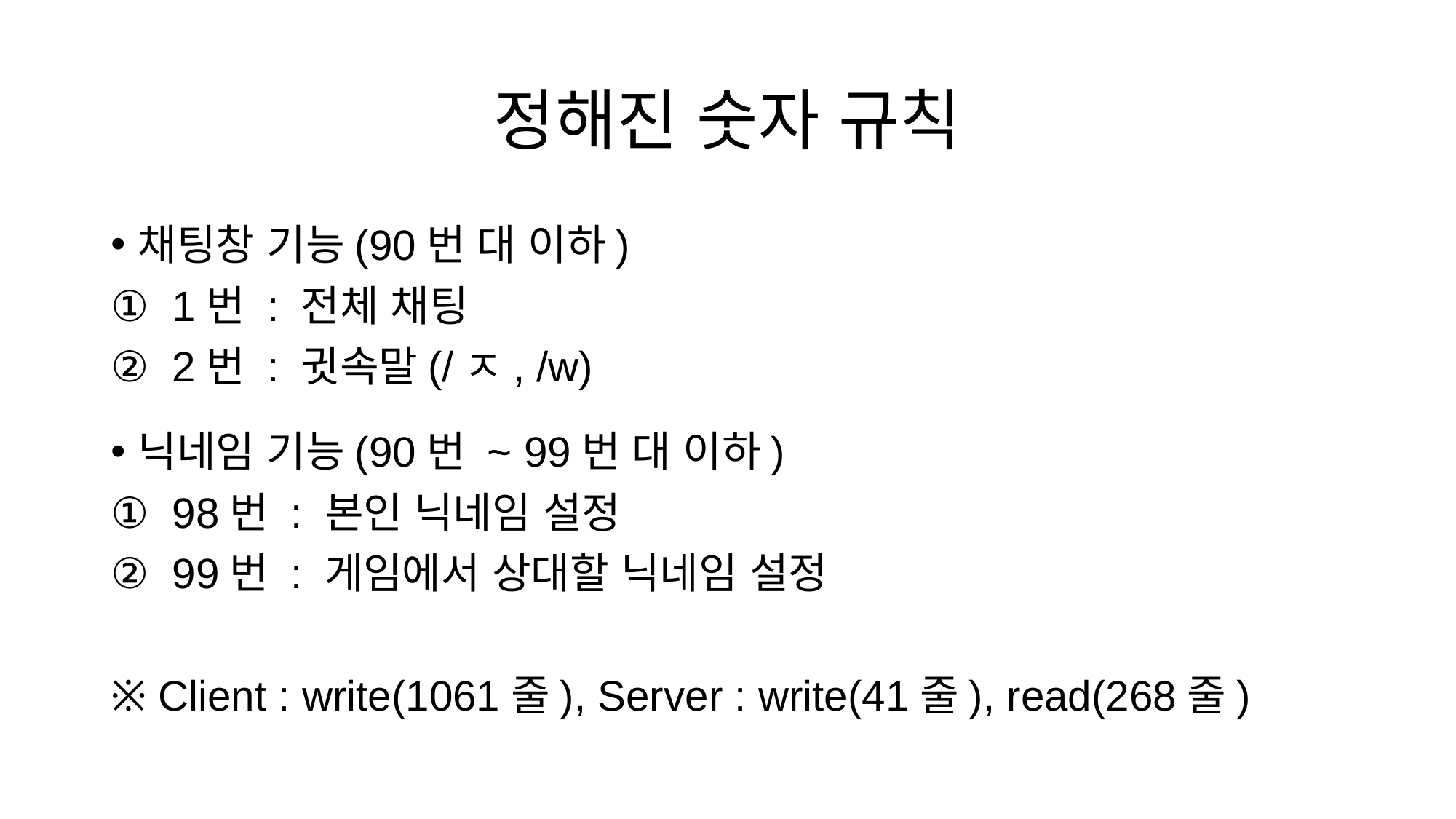

# 정해진 숫자 규칙
채팅창 기능(90번 대 이하)
1번 : 전체 채팅
2번 : 귓속말(/ㅈ, /w)

닉네임 기능(90번 ~ 99번 대 이하)
98번 : 본인 닉네임 설정
99번 : 게임에서 상대할 닉네임 설정

※ Client : write(1061줄), Server : write(41줄), read(268줄)